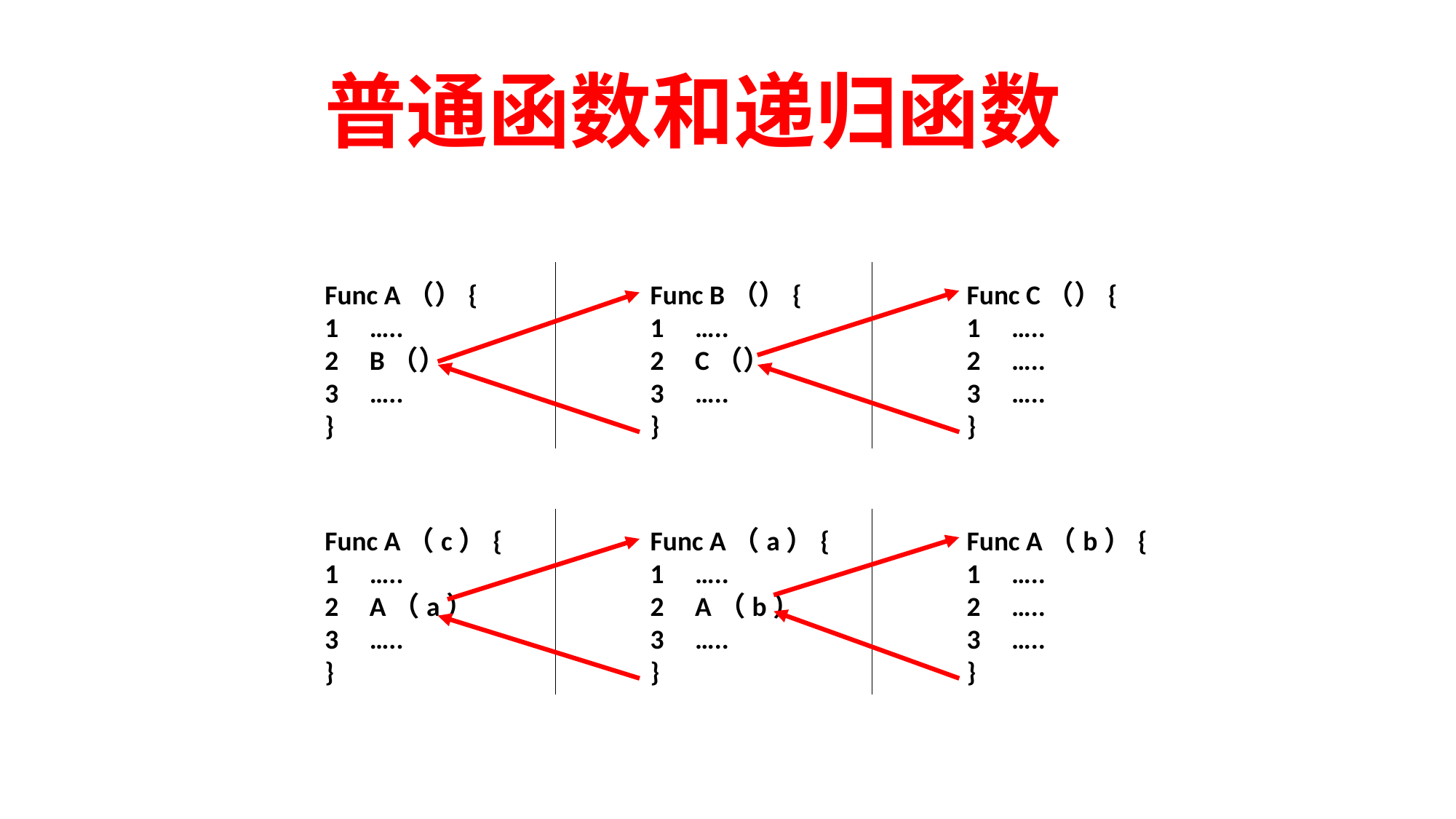

普通函数和递归函数
Func A（）{
1     …..
2     B（）
3     …..
}
Func B（）{
1     …..
2     C（）
3     …..
}
Func C（）{
1     …..
2     …..
3     …..
}
Func A（c）{
1     …..
2     A（a）
3     …..
}
Func A（a）{
1     …..
2     A（b）
3     …..
}
Func A（b）{
1     …..
2     …..
3     …..
}